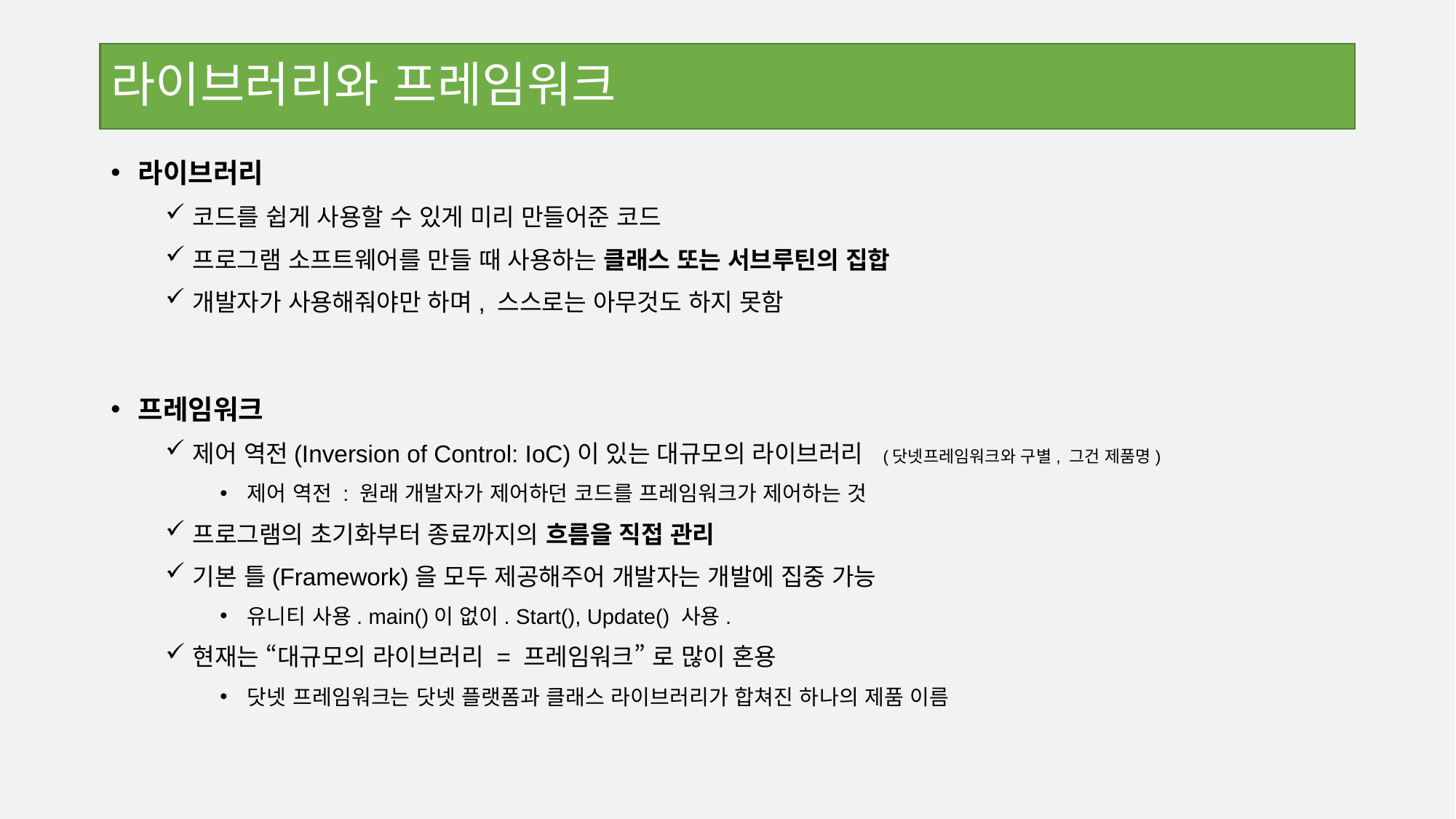

# 라이브러리와 프레임워크
라이브러리
코드를 쉽게 사용할 수 있게 미리 만들어준 코드
프로그램 소프트웨어를 만들 때 사용하는 클래스 또는 서브루틴의 집합
개발자가 사용해줘야만 하며, 스스로는 아무것도 하지 못함

프레임워크
제어 역전(Inversion of Control: IoC)이 있는 대규모의 라이브러리  (닷넷프레임워크와 구별, 그건 제품명)
제어 역전 : 원래 개발자가 제어하던 코드를 프레임워크가 제어하는 것
프로그램의 초기화부터 종료까지의 흐름을 직접 관리
기본 틀(Framework)을 모두 제공해주어 개발자는 개발에 집중 가능
유니티 사용. main()이 없이. Start(), Update() 사용.
현재는 “대규모의 라이브러리 = 프레임워크” 로 많이 혼용
닷넷 프레임워크는 닷넷 플랫폼과 클래스 라이브러리가 합쳐진 하나의 제품 이름